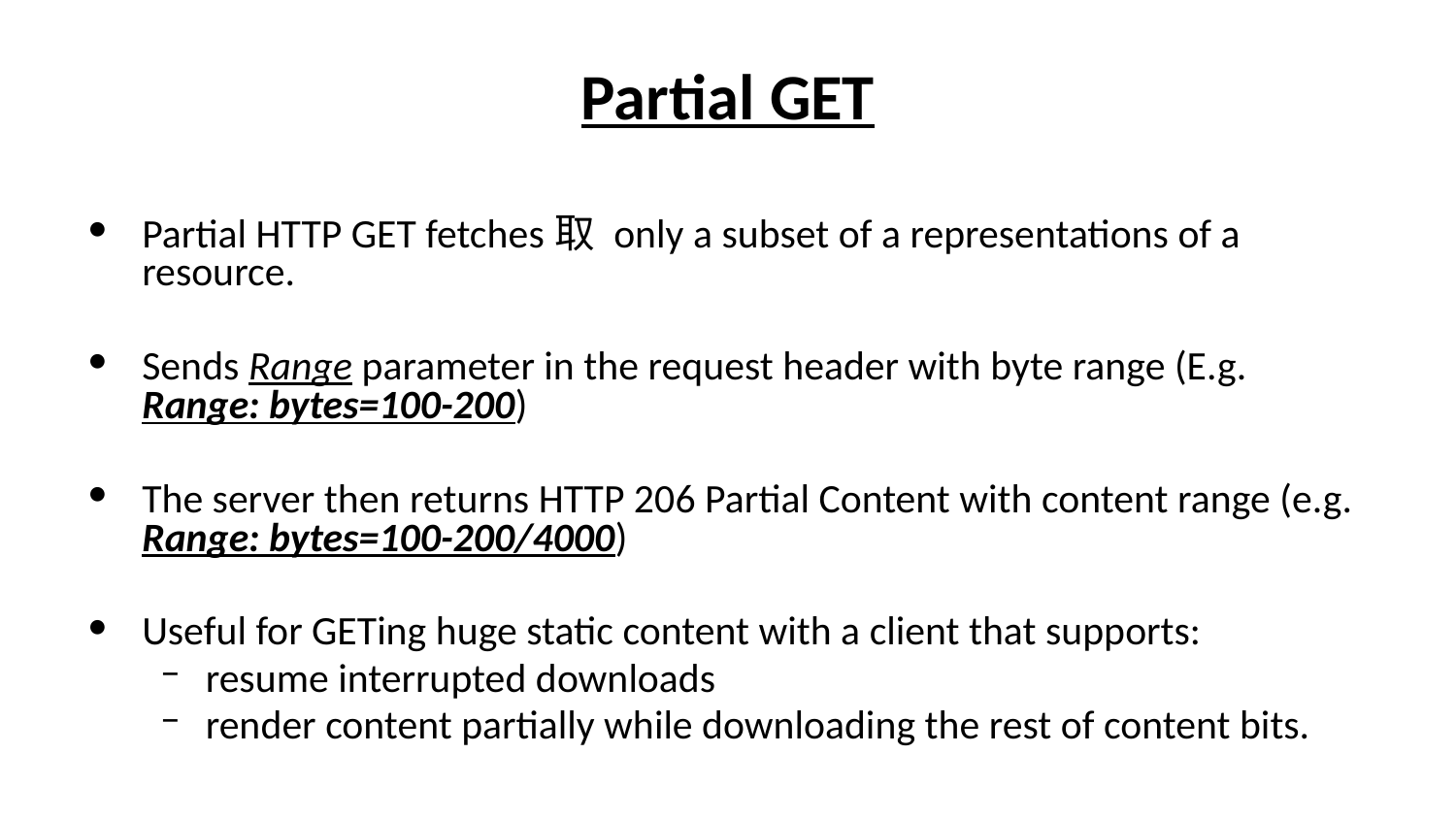

# Partial GET
Partial HTTP GET fetches取 only a subset of a representations of a resource.

Sends Range parameter in the request header with byte range (E.g. Range: bytes=100-200)

The server then returns HTTP 206 Partial Content with content range (e.g. Range: bytes=100-200/4000)

Useful for GETing huge static content with a client that supports:
resume interrupted downloads
render content partially while downloading the rest of content bits.